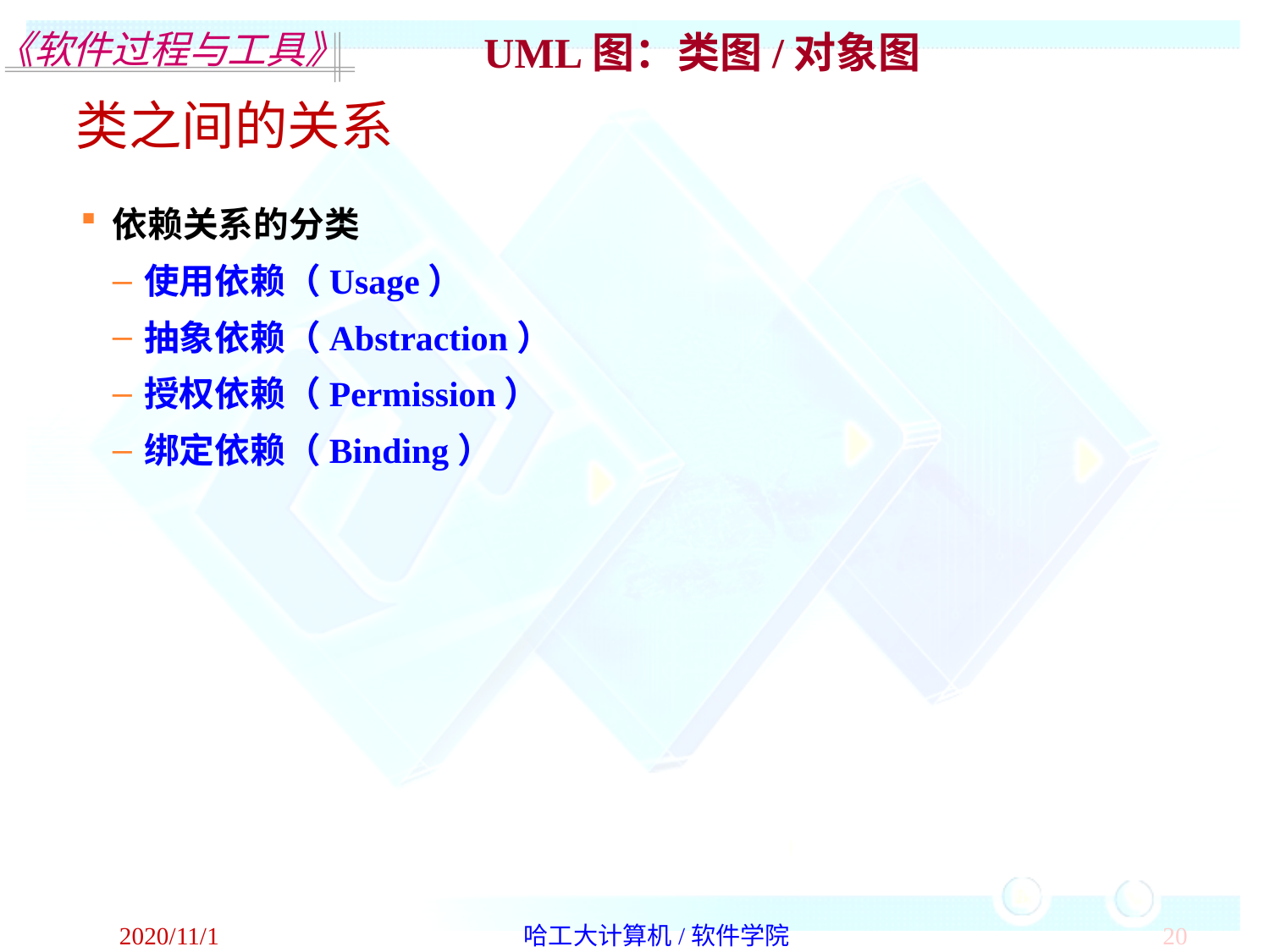

UML图：类图/对象图
类之间的关系
依赖关系的分类
使用依赖（Usage）
抽象依赖（Abstraction）
授权依赖（Permission）
绑定依赖（Binding）